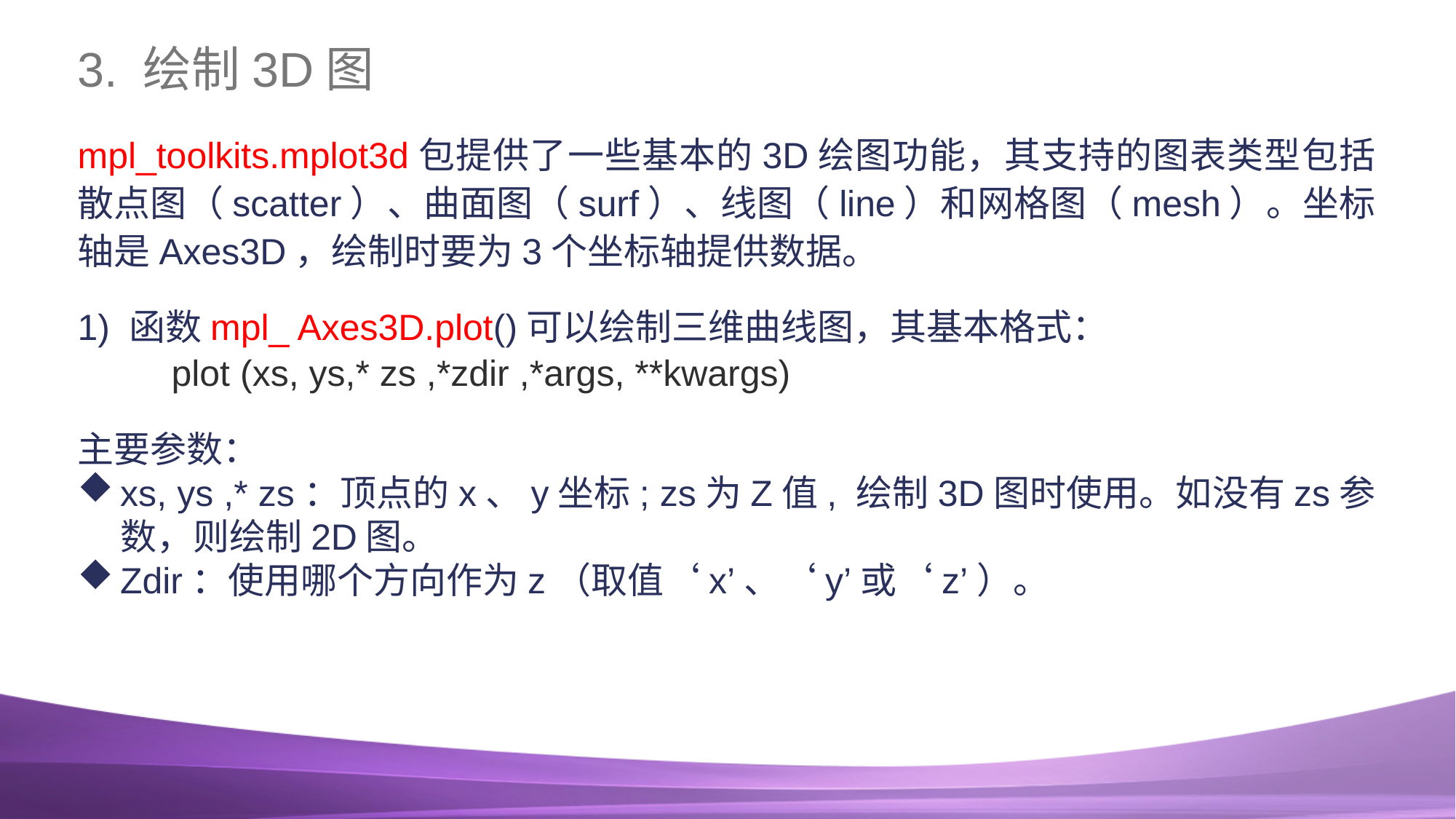

# 3. 绘制3D图
mpl_toolkits.mplot3d包提供了一些基本的3D绘图功能，其支持的图表类型包括散点图（scatter）、曲面图（surf）、线图（line）和网格图（mesh）。坐标轴是Axes3D，绘制时要为3个坐标轴提供数据。
1) 函数mpl_ Axes3D.plot()可以绘制三维曲线图，其基本格式：
plot (xs, ys,* zs ,*zdir ,*args, **kwargs)
主要参数：
xs, ys ,* zs：顶点的x、y坐标; zs为Z值, 绘制3D图时使用。如没有zs参数，则绘制2D图。
Zdir：使用哪个方向作为z（取值‘x’、‘y’或‘z’）。